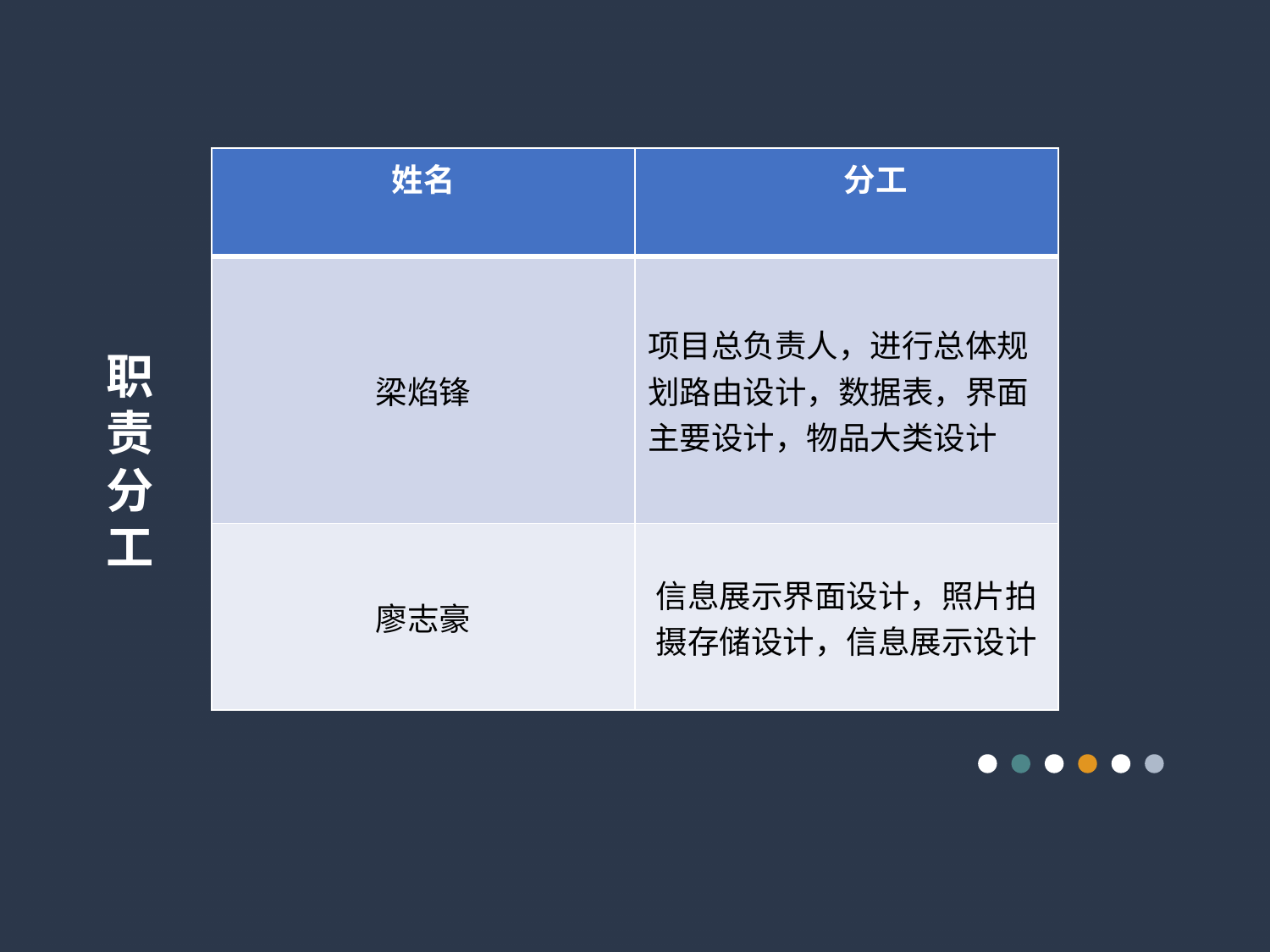

| 姓名 | 分工 |
| --- | --- |
| 梁焰锋 | 项目总负责人，进行总体规划路由设计，数据表，界面主要设计，物品大类设计 |
| 廖志豪 | 信息展示界面设计，照片拍摄存储设计，信息展示设计 |
职责分工